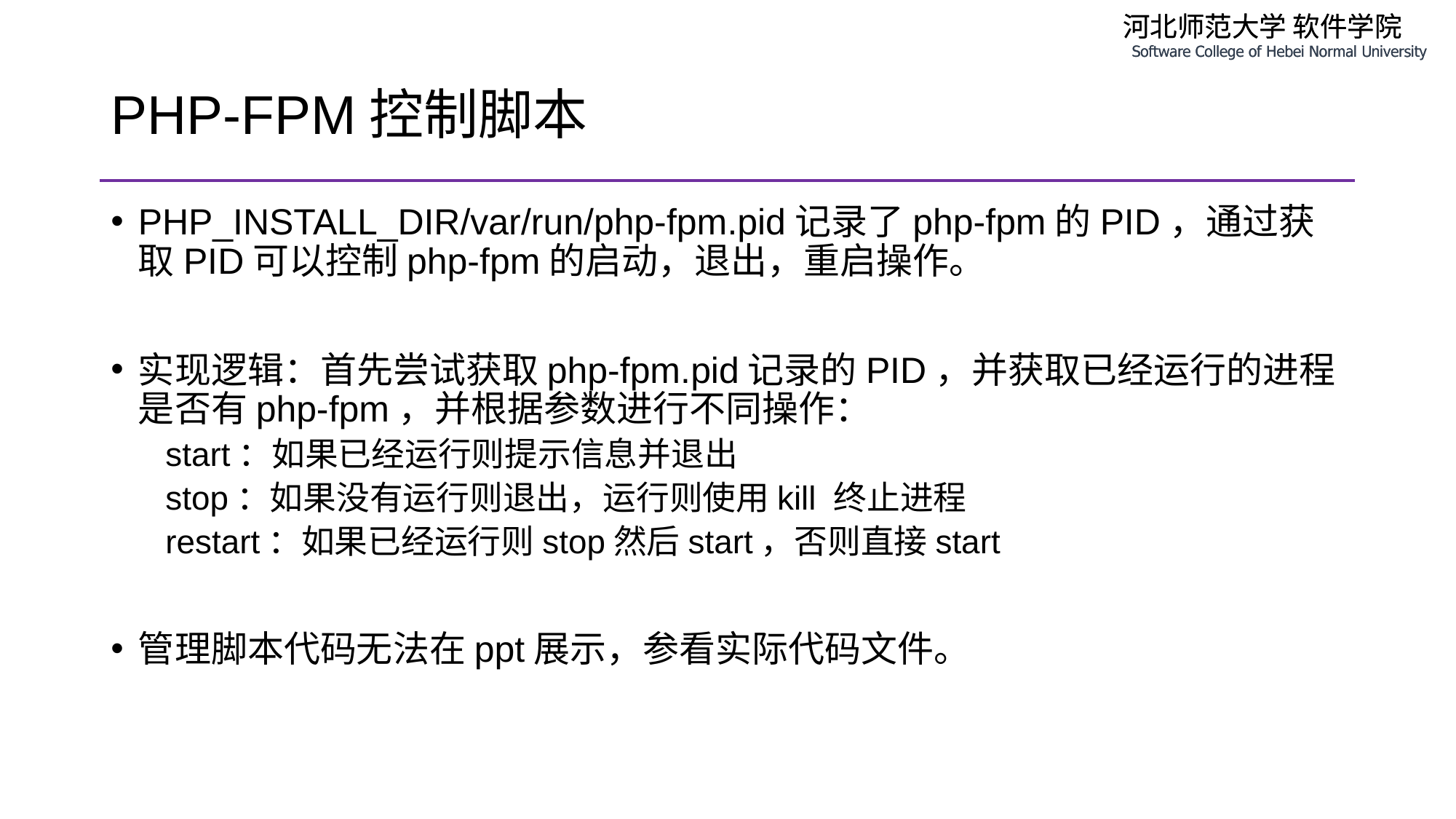

# PHP-FPM控制脚本
PHP_INSTALL_DIR/var/run/php-fpm.pid记录了php-fpm的PID，通过获取PID可以控制php-fpm的启动，退出，重启操作。

实现逻辑：首先尝试获取php-fpm.pid记录的PID，并获取已经运行的进程是否有php-fpm，并根据参数进行不同操作：
start：如果已经运行则提示信息并退出
stop：如果没有运行则退出，运行则使用kill 终止进程
restart：如果已经运行则stop然后start，否则直接start

管理脚本代码无法在ppt展示，参看实际代码文件。